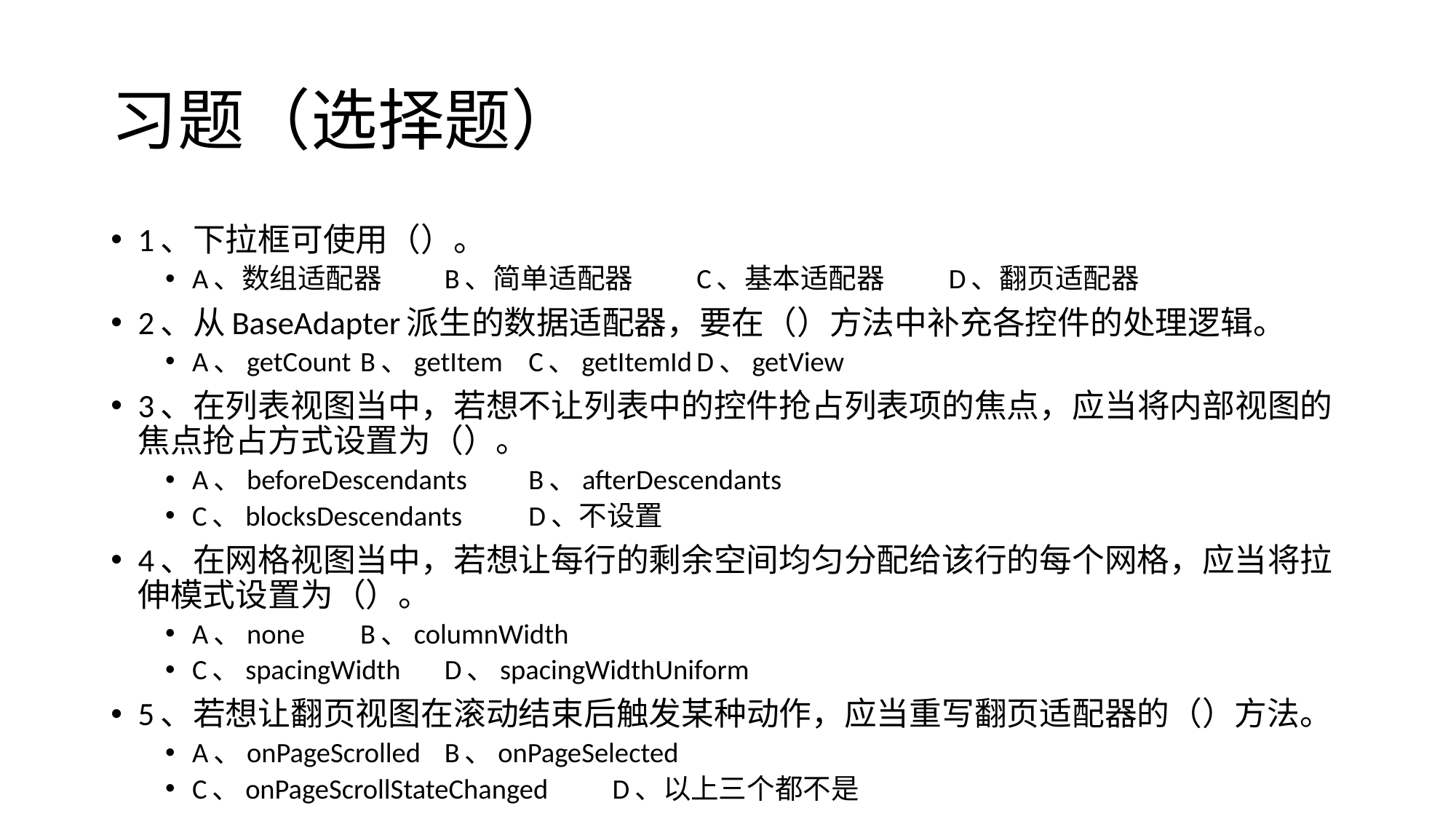

# 习题（选择题）
1、下拉框可使用（）。
A、数组适配器	B、简单适配器		C、基本适配器		D、翻页适配器
2、从BaseAdapter派生的数据适配器，要在（）方法中补充各控件的处理逻辑。
A、getCount	B、getItem		C、getItemId		D、getView
3、在列表视图当中，若想不让列表中的控件抢占列表项的焦点，应当将内部视图的焦点抢占方式设置为（）。
A、beforeDescendants		B、afterDescendants
C、blocksDescendants		D、不设置
4、在网格视图当中，若想让每行的剩余空间均匀分配给该行的每个网格，应当将拉伸模式设置为（）。
A、none				B、columnWidth
C、spacingWidth			D、spacingWidthUniform
5、若想让翻页视图在滚动结束后触发某种动作，应当重写翻页适配器的（）方法。
A、onPageScrolled			B、onPageSelected
C、onPageScrollStateChanged	D、以上三个都不是